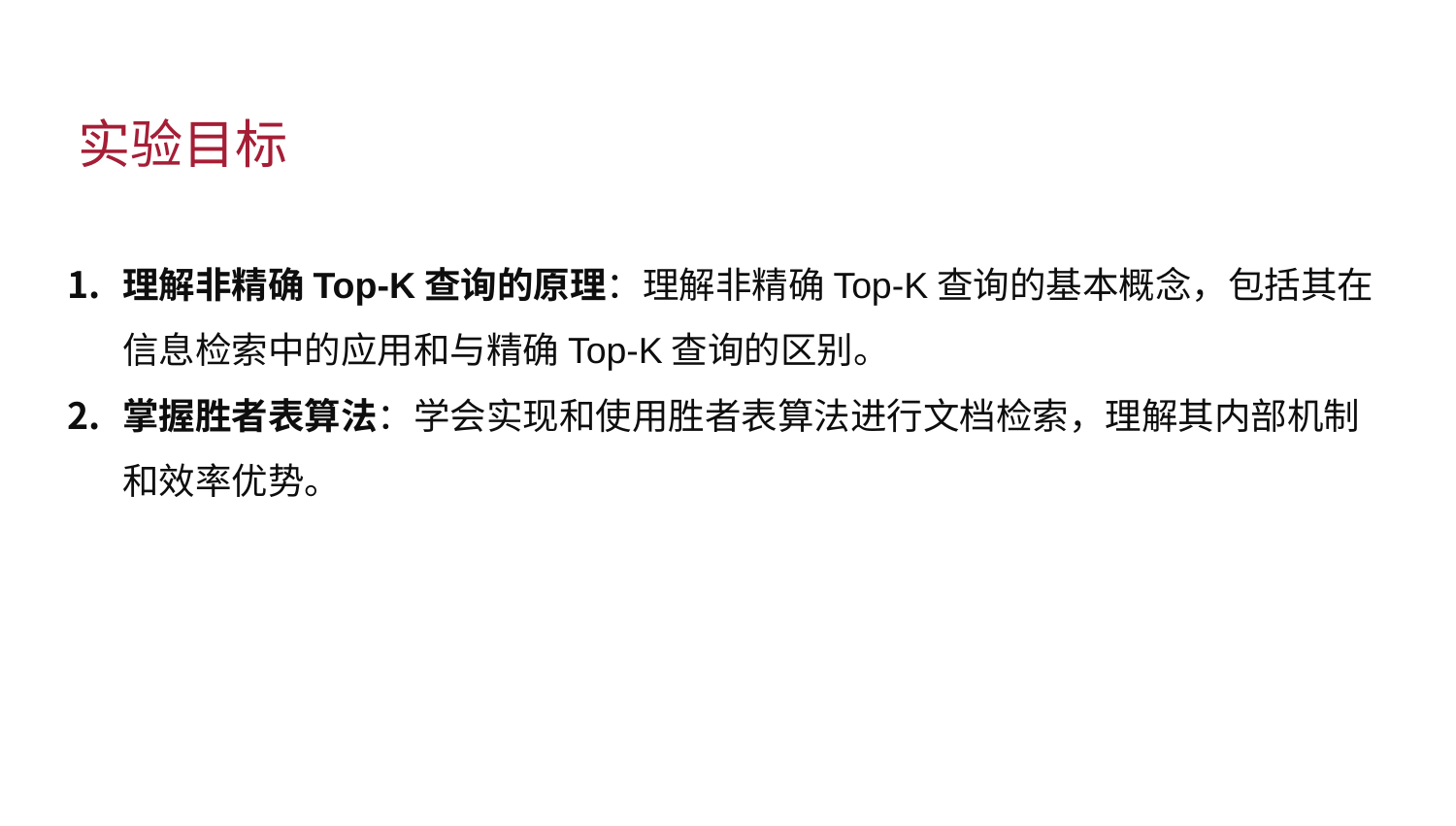

实验目标
理解非精确Top-K查询的原理：理解非精确Top-K查询的基本概念，包括其在信息检索中的应用和与精确Top-K查询的区别。
掌握胜者表算法：学会实现和使用胜者表算法进行文档检索，理解其内部机制和效率优势。